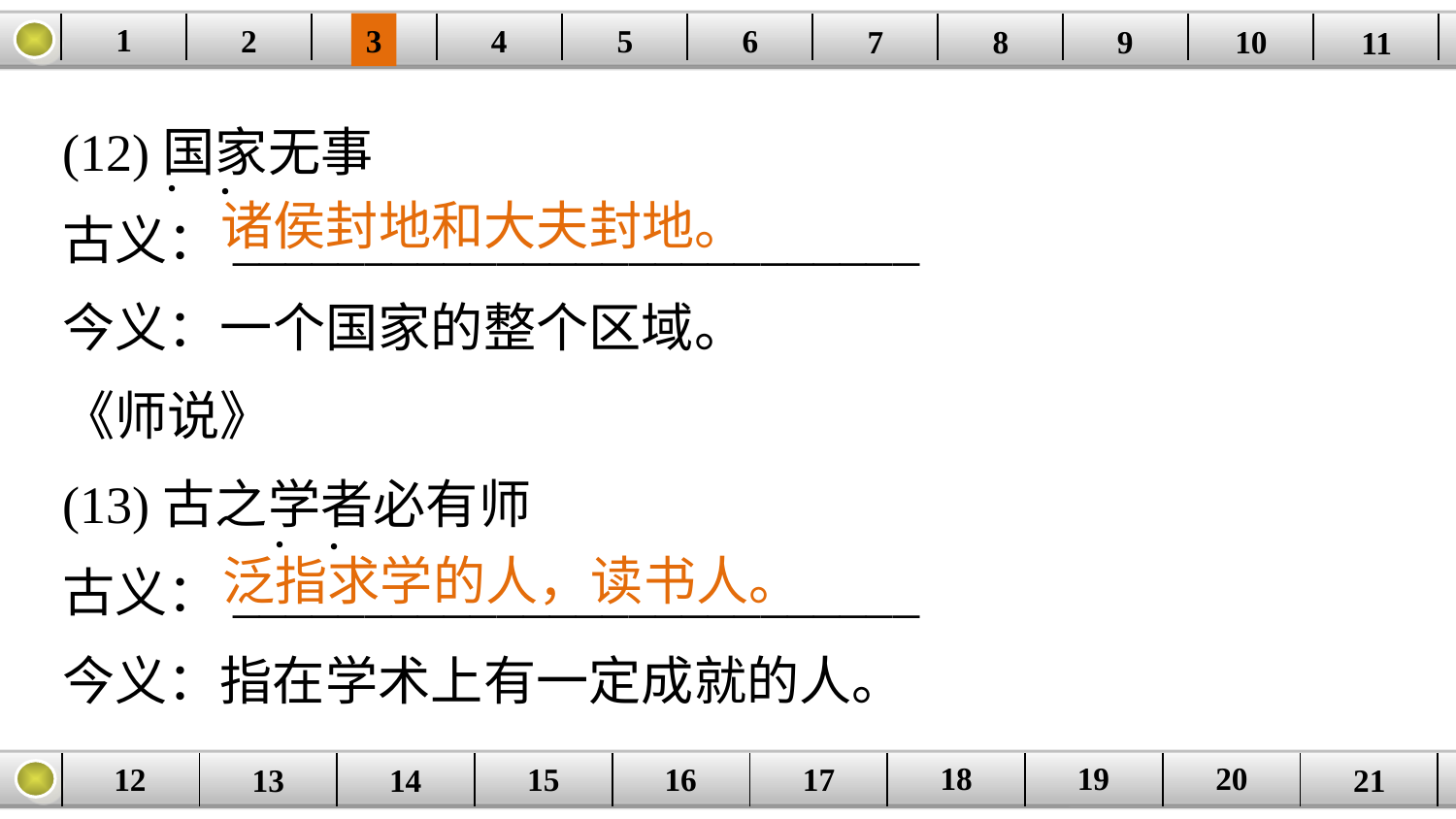

1
2
3
4
|  |  |  |  |  |  |  |  |  |  |  |
| --- | --- | --- | --- | --- | --- | --- | --- | --- | --- | --- |
5
6
7
8
9
10
11

(12)国家无事
古义：__________________________
今义：一个国家的整个区域。
《师说》
(13)古之学者必有师
古义：__________________________
今义：指在学术上有一定成就的人。
·
·
诸侯封地和大夫封地。
·
·
泛指求学的人，读书人。
20
19

18
17
16
12
15
14
|  |  |  |  |  |  |  |  |  |  |
| --- | --- | --- | --- | --- | --- | --- | --- | --- | --- |
13
21